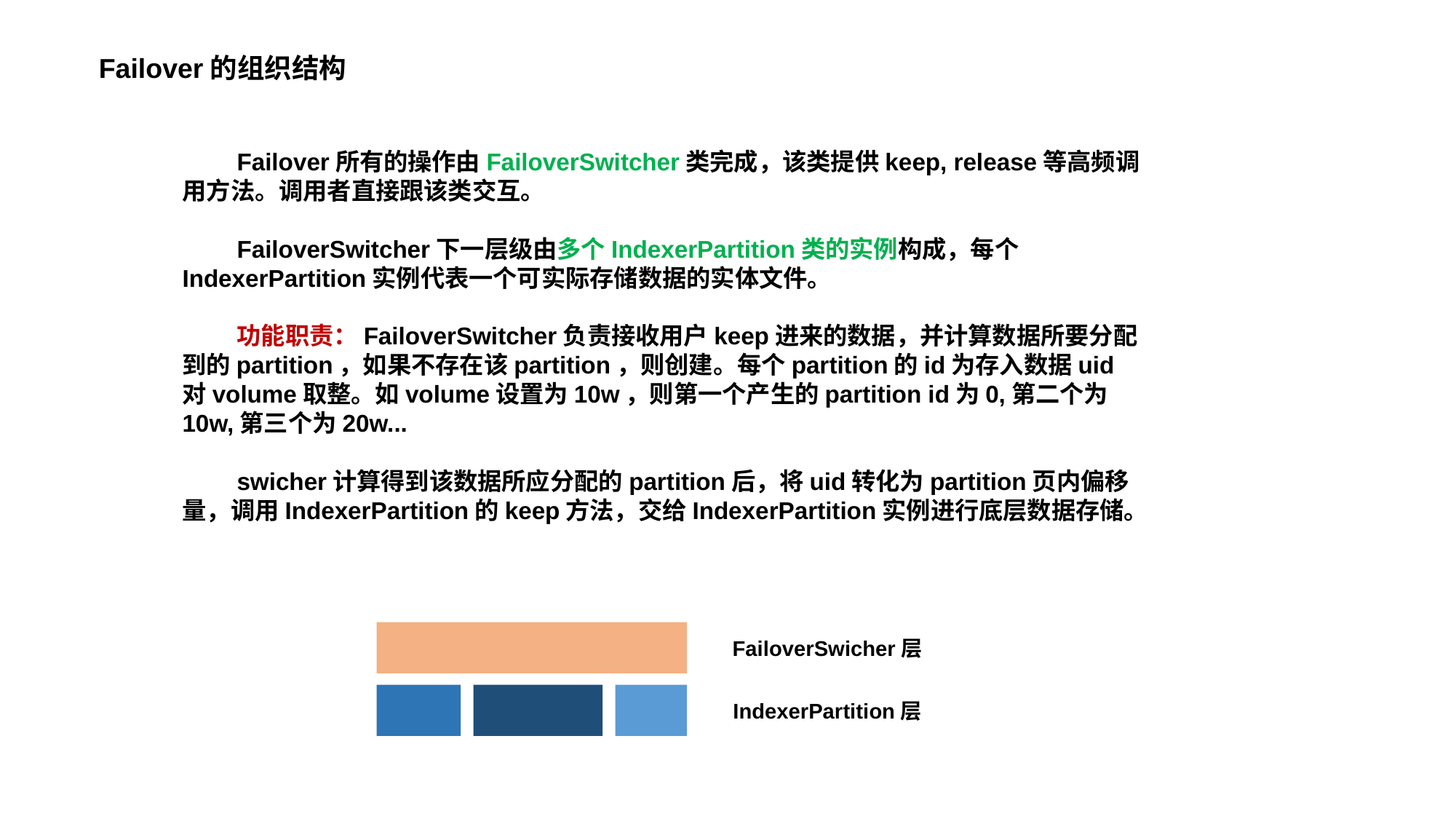

Failover的组织结构
Failover所有的操作由FailoverSwitcher类完成，该类提供keep, release等高频调用方法。调用者直接跟该类交互。

FailoverSwitcher下一层级由多个IndexerPartition类的实例构成，每个IndexerPartition实例代表一个可实际存储数据的实体文件。

功能职责：FailoverSwitcher负责接收用户keep进来的数据，并计算数据所要分配到的partition，如果不存在该partition，则创建。每个partition的id为存入数据uid对volume取整。如volume设置为10w，则第一个产生的partition id为0,第二个为10w,第三个为20w...

swicher计算得到该数据所应分配的partition后，将uid转化为partition页内偏移量，调用IndexerPartition的keep方法，交给IndexerPartition实例进行底层数据存储。

FailoverSwicher层

IndexerPartition层